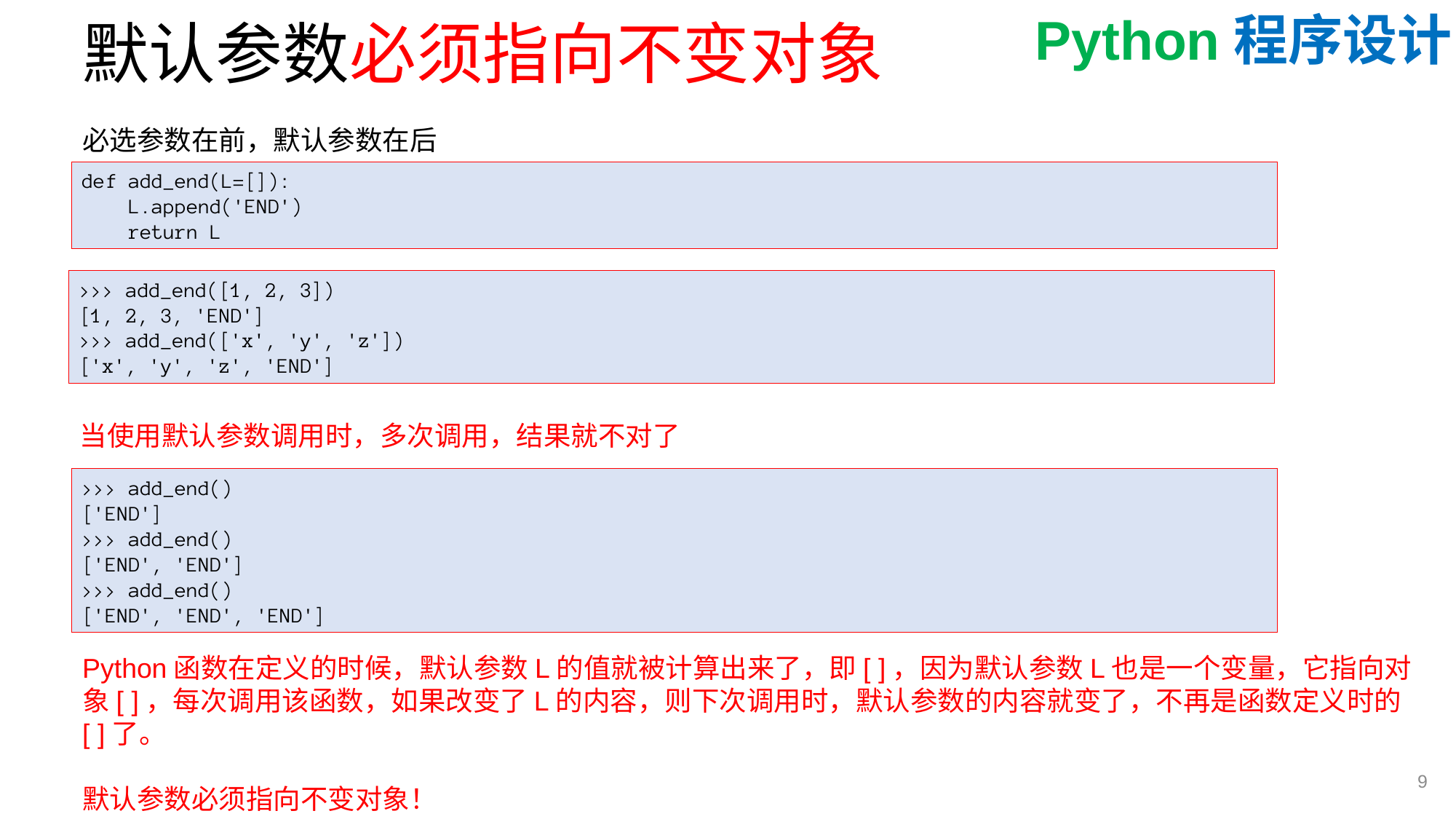

# 默认参数必须指向不变对象
必选参数在前，默认参数在后
def add_end(L=[]):
    L.append('END')
    return L
>>> add_end([1, 2, 3])
[1, 2, 3, 'END']
>>> add_end(['x', 'y', 'z'])
['x', 'y', 'z', 'END']
当使用默认参数调用时，多次调用，结果就不对了
>>> add_end()
['END']
>>> add_end()
['END', 'END']
>>> add_end()
['END', 'END', 'END']
Python函数在定义的时候，默认参数L的值就被计算出来了，即[ ]，因为默认参数L也是一个变量，它指向对象[ ]，每次调用该函数，如果改变了L的内容，则下次调用时，默认参数的内容就变了，不再是函数定义时的[ ]了。

默认参数必须指向不变对象！
9